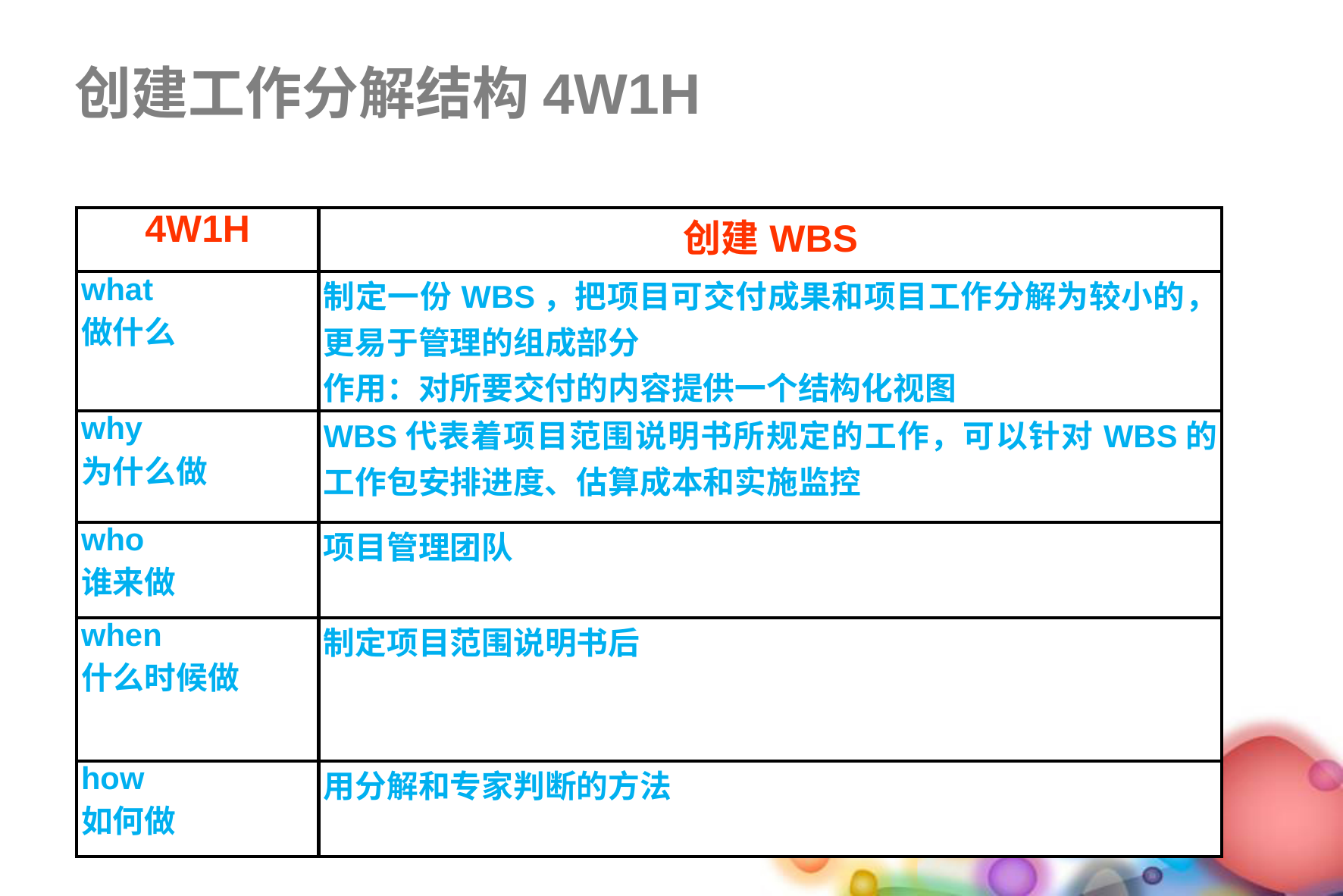

创建工作分解结构4W1H
| 4W1H | 创建WBS |
| --- | --- |
| what 做什么 | 制定一份WBS，把项目可交付成果和项目工作分解为较小的，更易于管理的组成部分 作用：对所要交付的内容提供一个结构化视图 |
| why 为什么做 | WBS代表着项目范围说明书所规定的工作，可以针对WBS的工作包安排进度、估算成本和实施监控 |
| who 谁来做 | 项目管理团队 |
| when 什么时候做 | 制定项目范围说明书后 |
| how 如何做 | 用分解和专家判断的方法 |